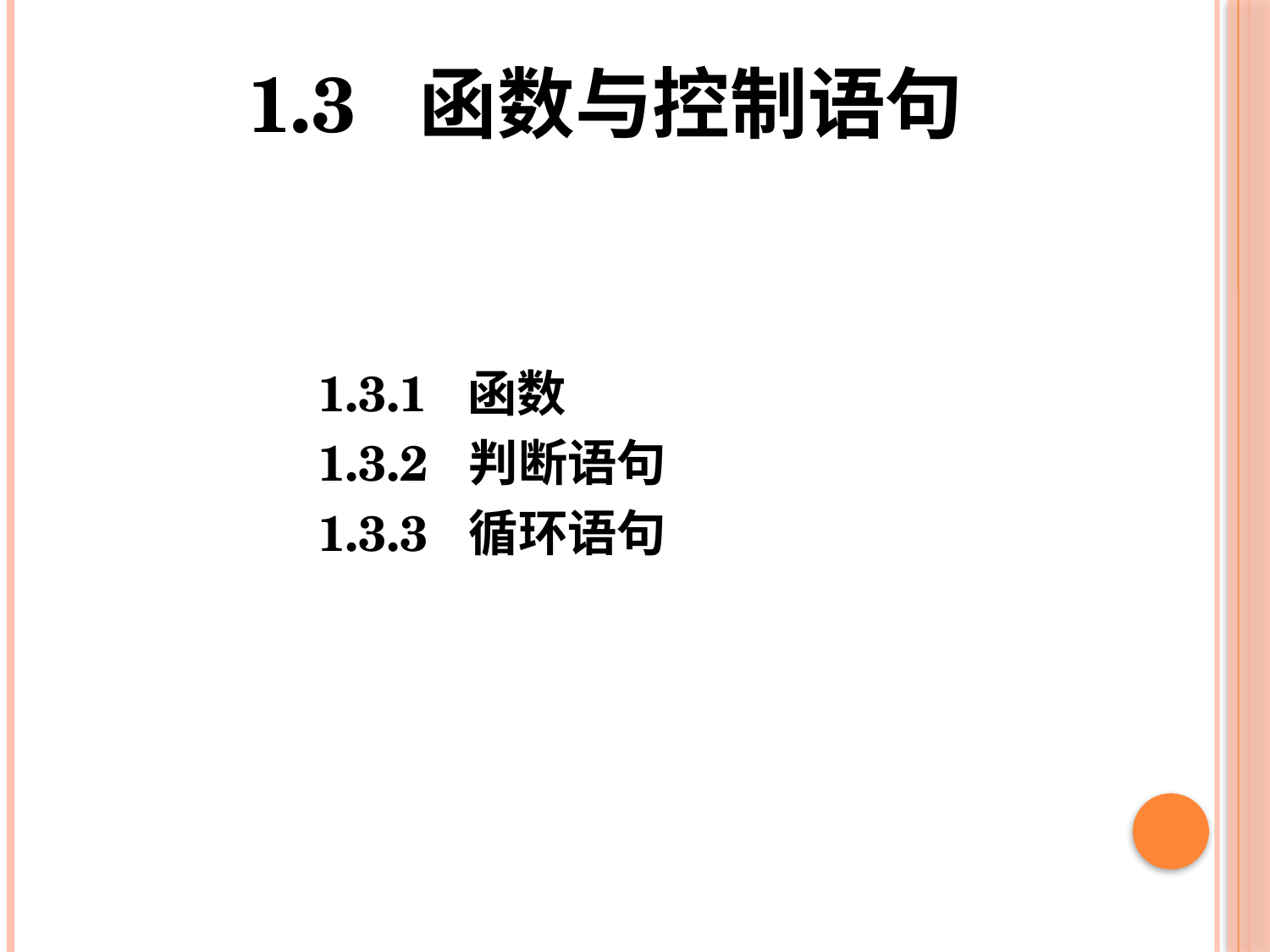

# 1.3  函数与控制语句
1.3.1  函数
1.3.2  判断语句
1.3.3  循环语句